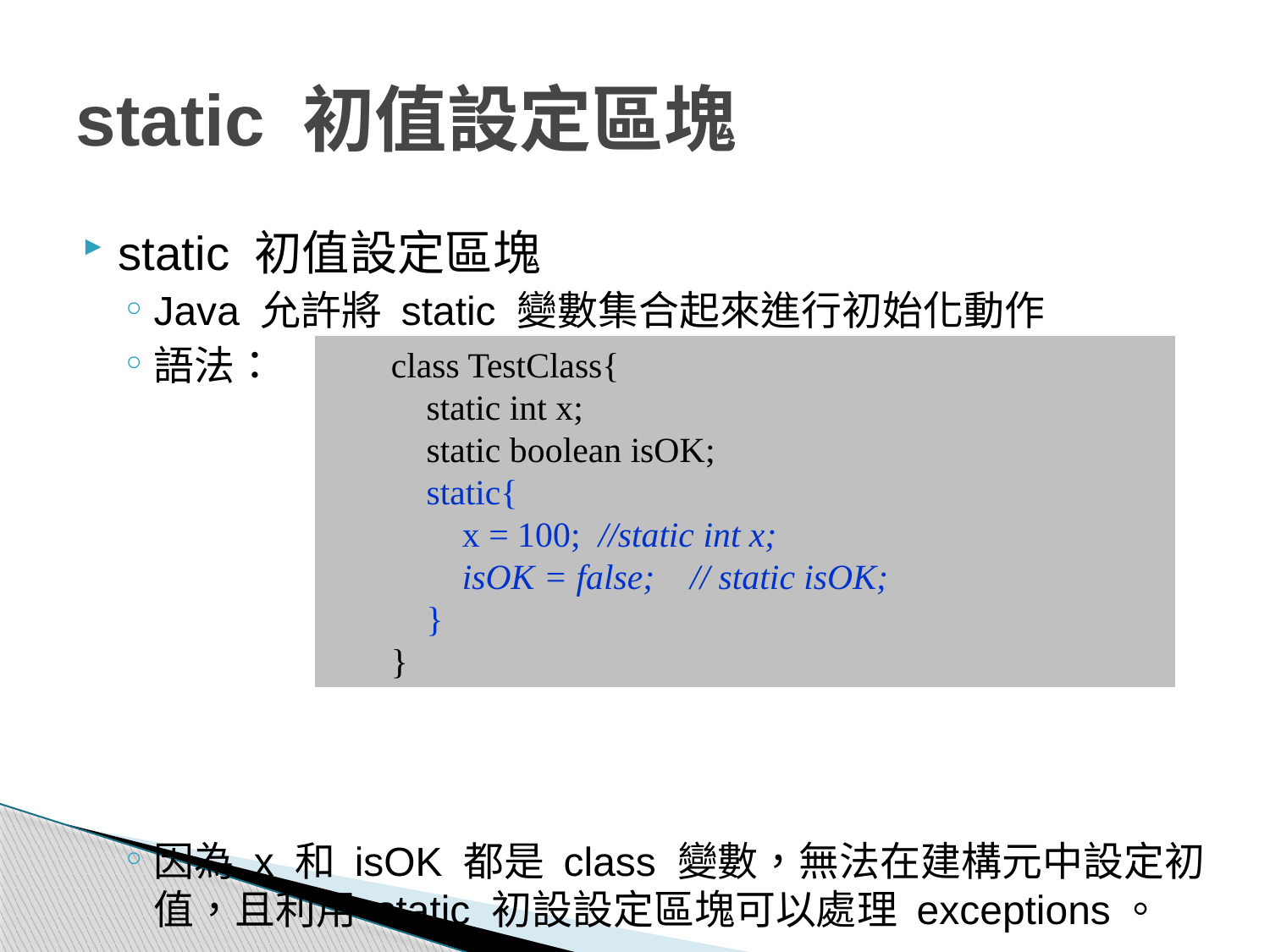

# static 初值設定區塊
static 初值設定區塊
Java 允許將 static 變數集合起來進行初始化動作
語法：

因為 x 和 isOK 都是 class 變數，無法在建構元中設定初值，且利用 static 初設設定區塊可以處理 exceptions。
class TestClass{
    static int x;
    static boolean isOK;
    static{
        x = 100;  //static int x;
        isOK = false;    // static isOK;
    }
}